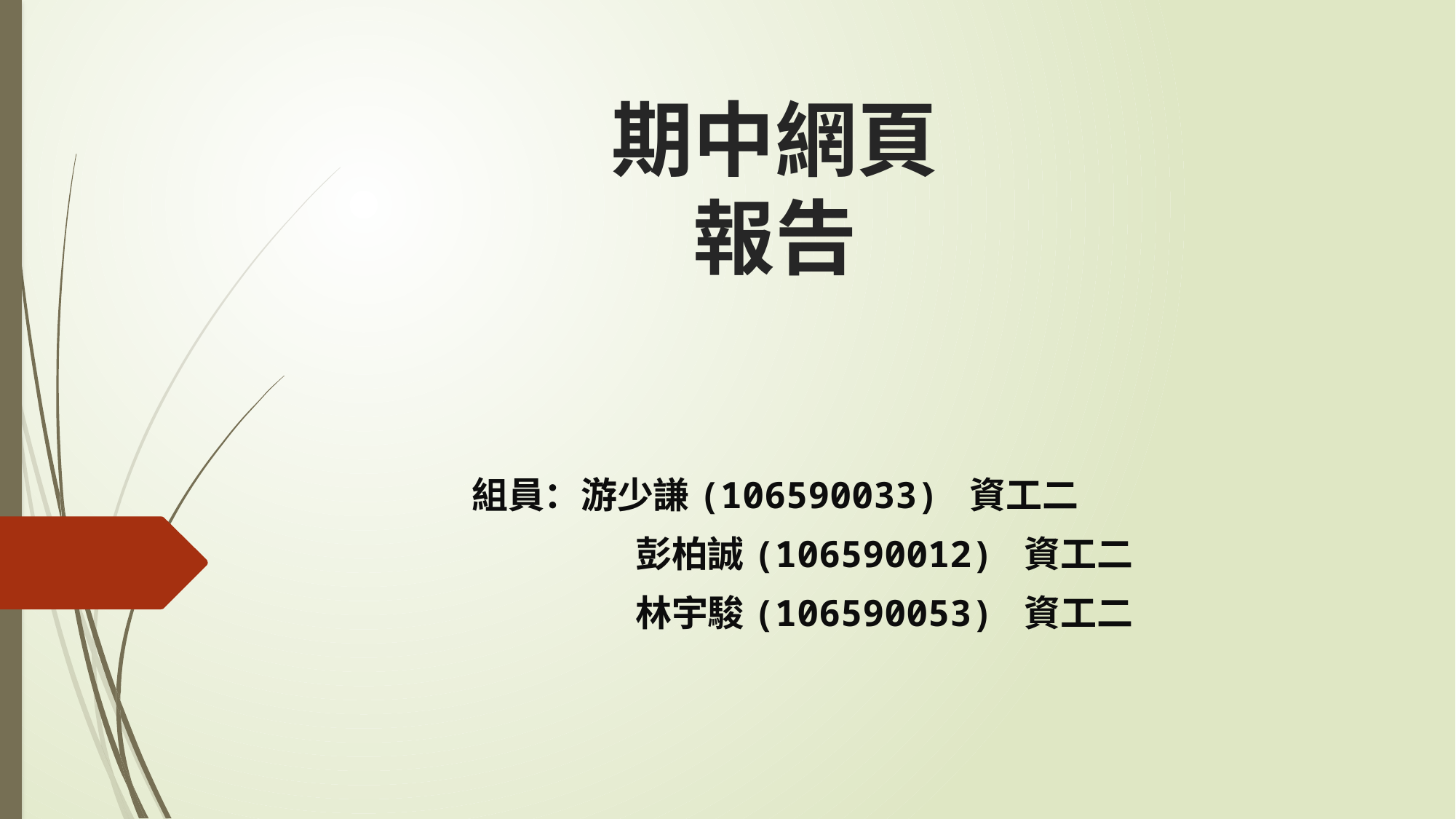

# 期中網頁 報告

組員：游少謙(106590033) 資工二
		彭柏誠(106590012) 資工二
		林宇駿(106590053) 資工二